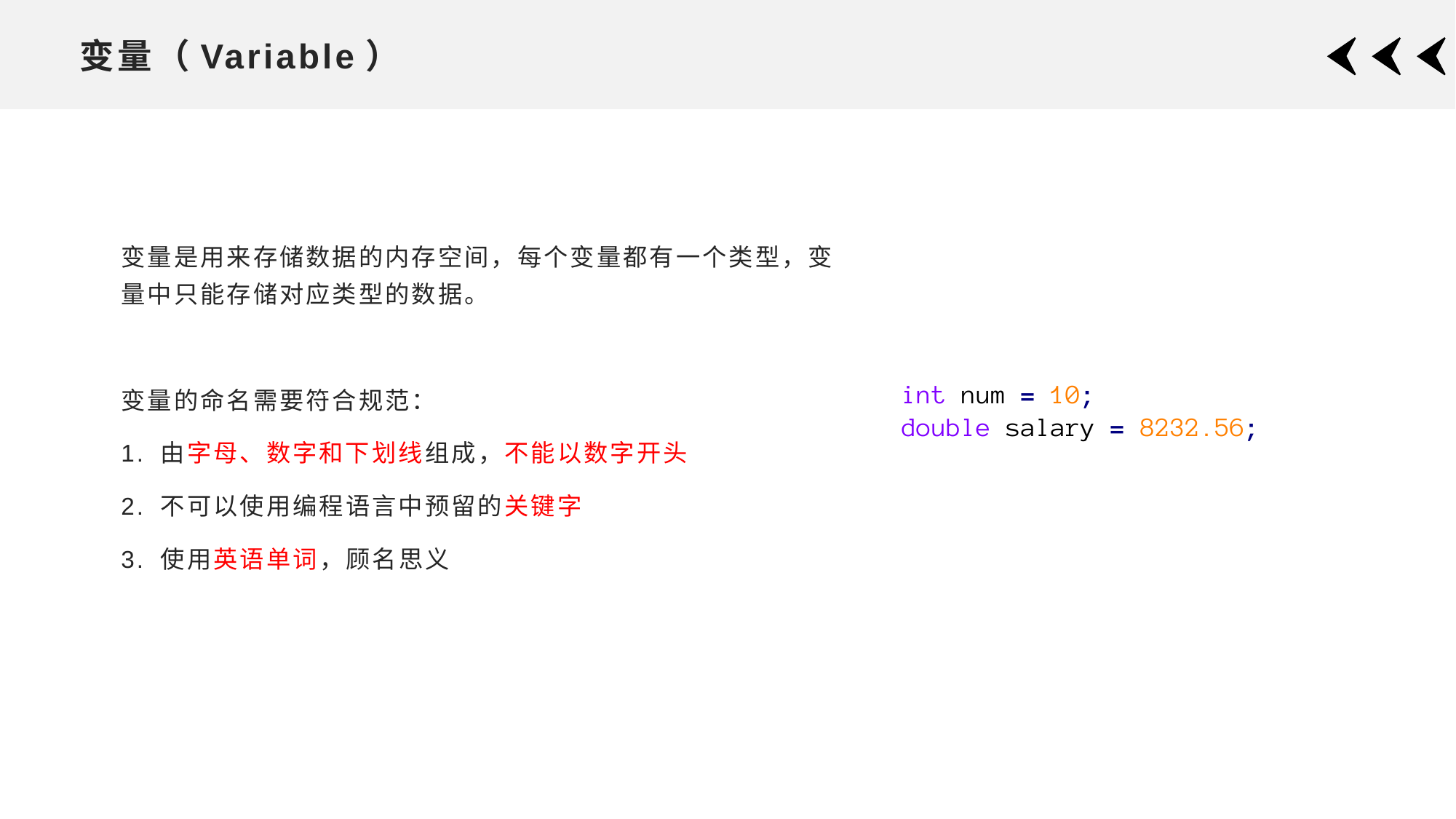

# 变量（Variable）
变量是用来存储数据的内存空间，每个变量都有一个类型，变量中只能存储对应类型的数据。

变量的命名需要符合规范：
1. 由字母、数字和下划线组成，不能以数字开头
2. 不可以使用编程语言中预留的关键字
3. 使用英语单词，顾名思义
int num = 10;
double salary = 8232.56;